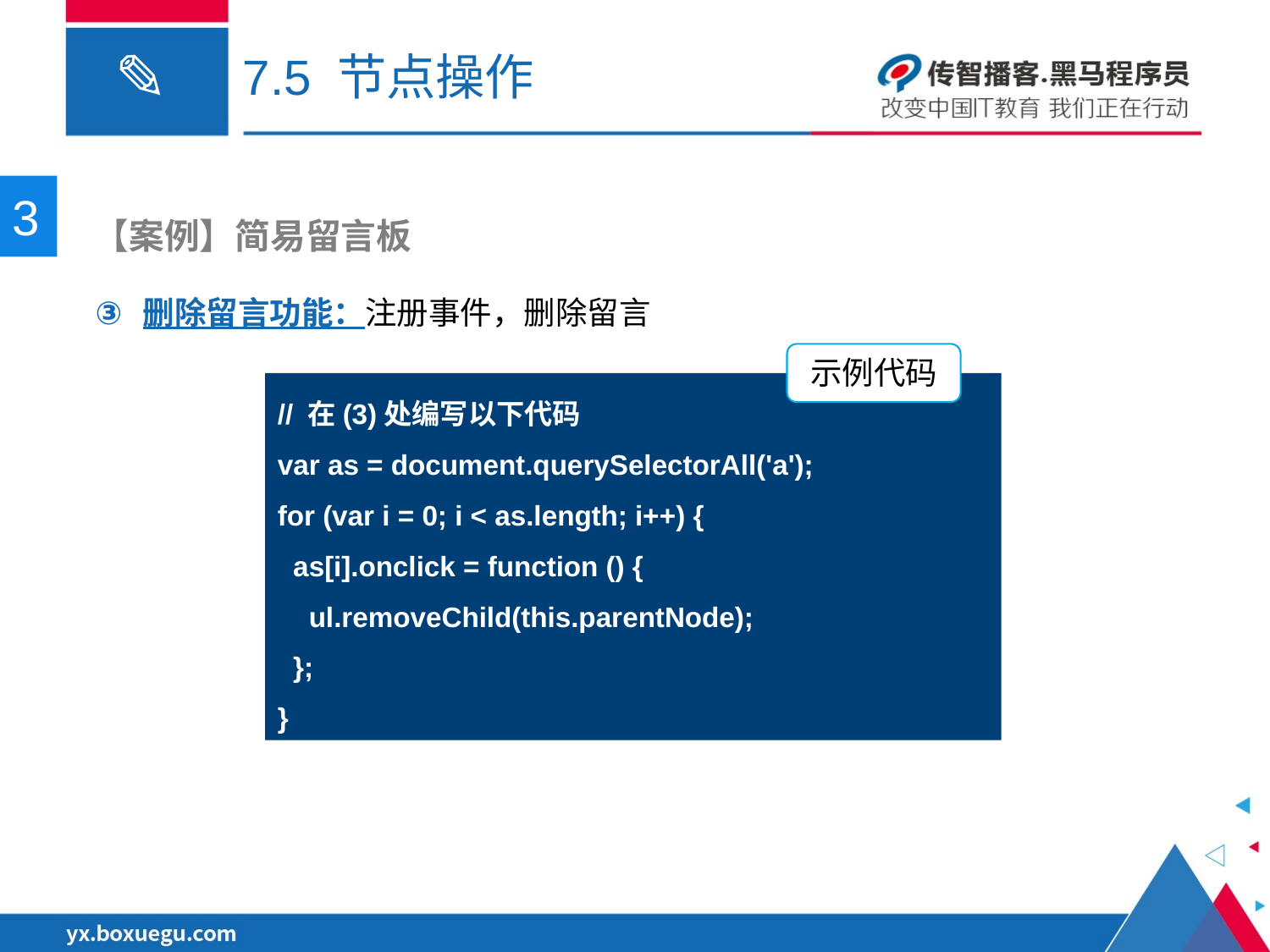

# 7.5 节点操作

3
  【案例】简易留言板
删除留言功能：注册事件，删除留言
示例代码
// 在(3)处编写以下代码
var as = document.querySelectorAll('a');
for (var i = 0; i < as.length; i++) {
  as[i].onclick = function () {
    ul.removeChild(this.parentNode);
  };
}